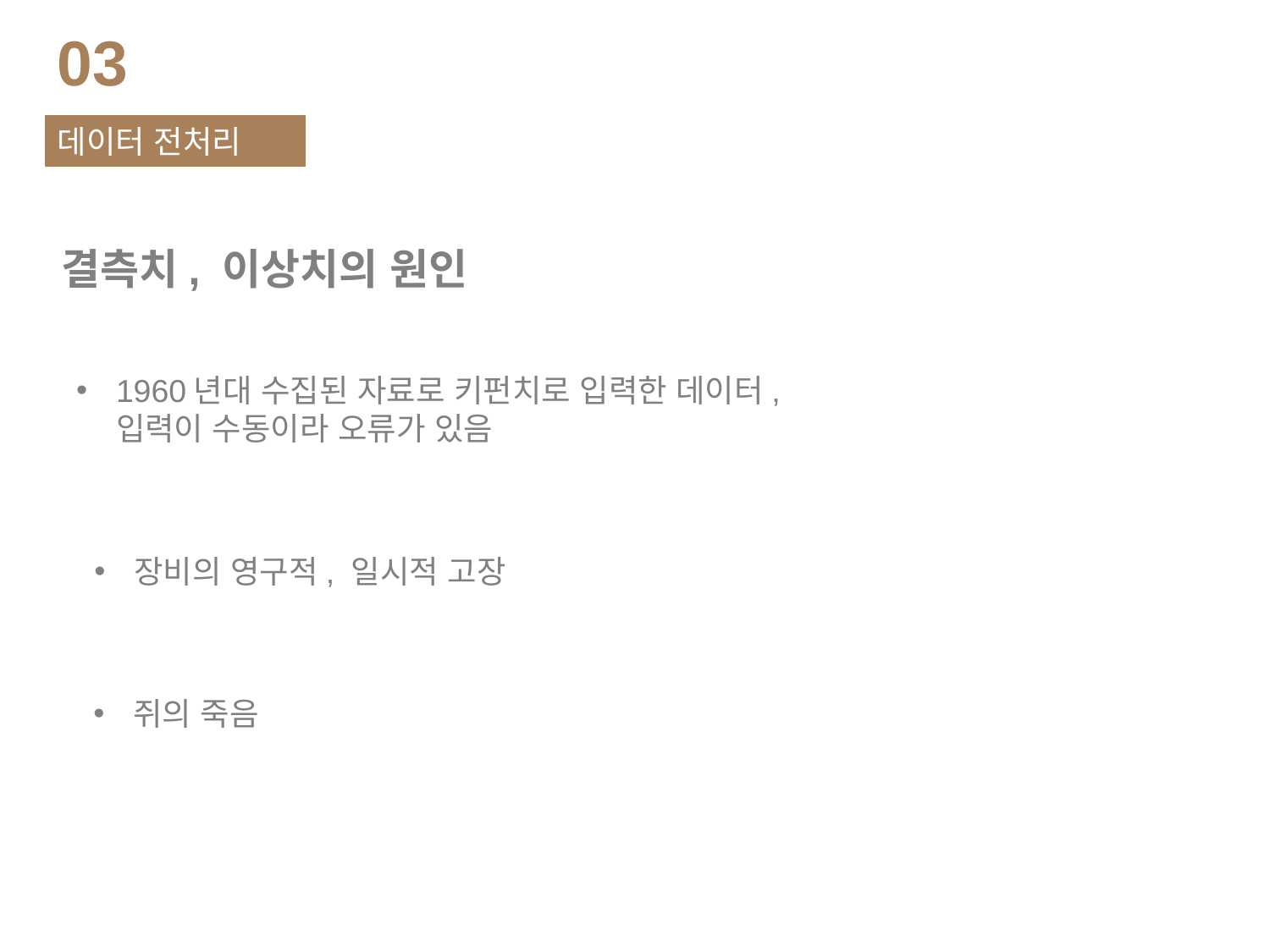

03
데이터 전처리
결측치, 이상치의 원인
1960년대 수집된 자료로 키펀치로 입력한 데이터,  입력이 수동이라 오류가 있음
장비의 영구적, 일시적 고장
쥐의 죽음